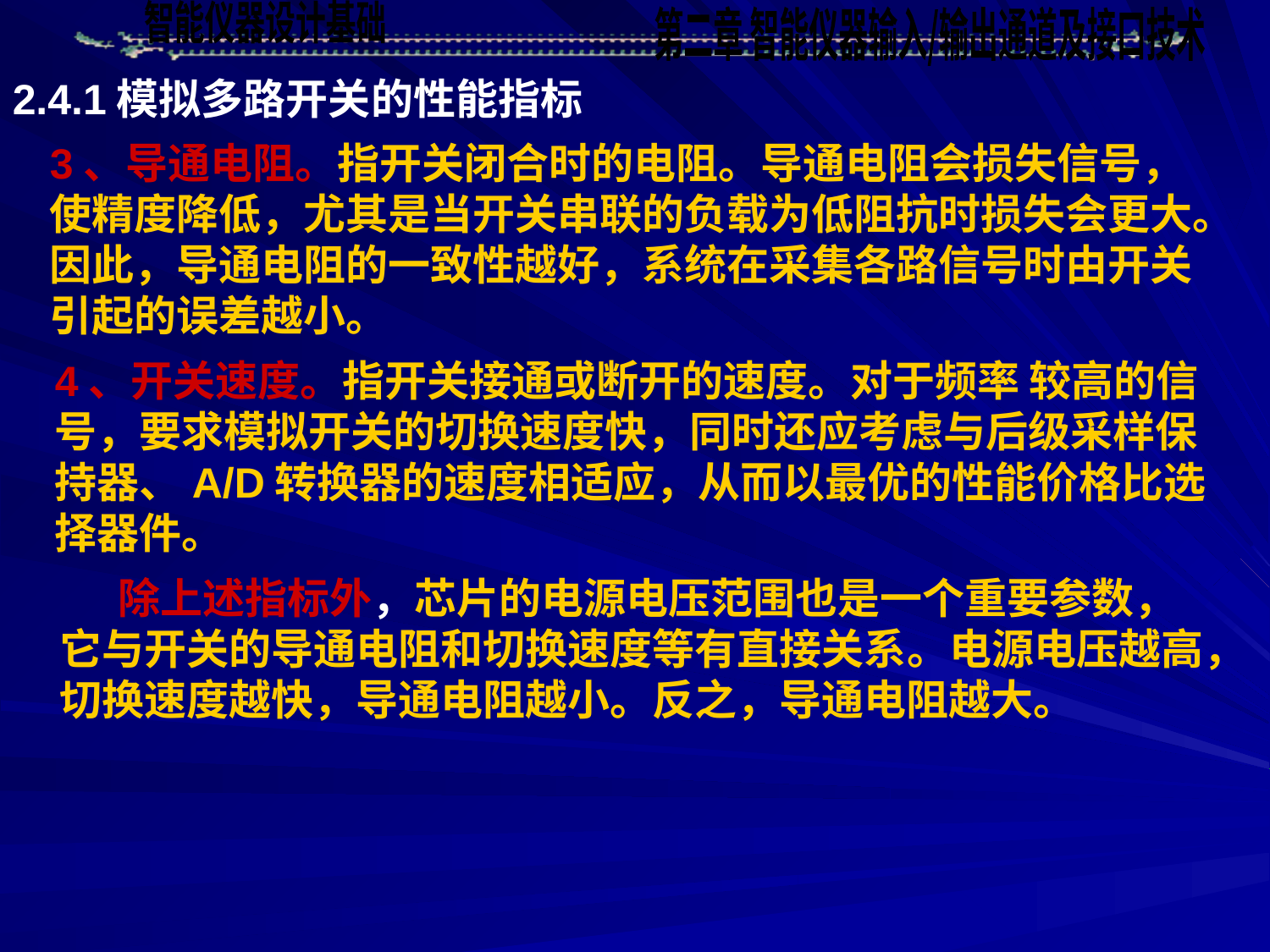

2.4.1模拟多路开关的性能指标
3、导通电阻。指开关闭合时的电阻。导通电阻会损失信号，使精度降低，尤其是当开关串联的负载为低阻抗时损失会更大。因此，导通电阻的一致性越好，系统在采集各路信号时由开关引起的误差越小。
4、开关速度。指开关接通或断开的速度。对于频率 较高的信号，要求模拟开关的切换速度快，同时还应考虑与后级采样保持器、A/D转换器的速度相适应，从而以最优的性能价格比选择器件。
     除上述指标外，芯片的电源电压范围也是一个重要参数，它与开关的导通电阻和切换速度等有直接关系。电源电压越高，切换速度越快，导通电阻越小。反之，导通电阻越大。